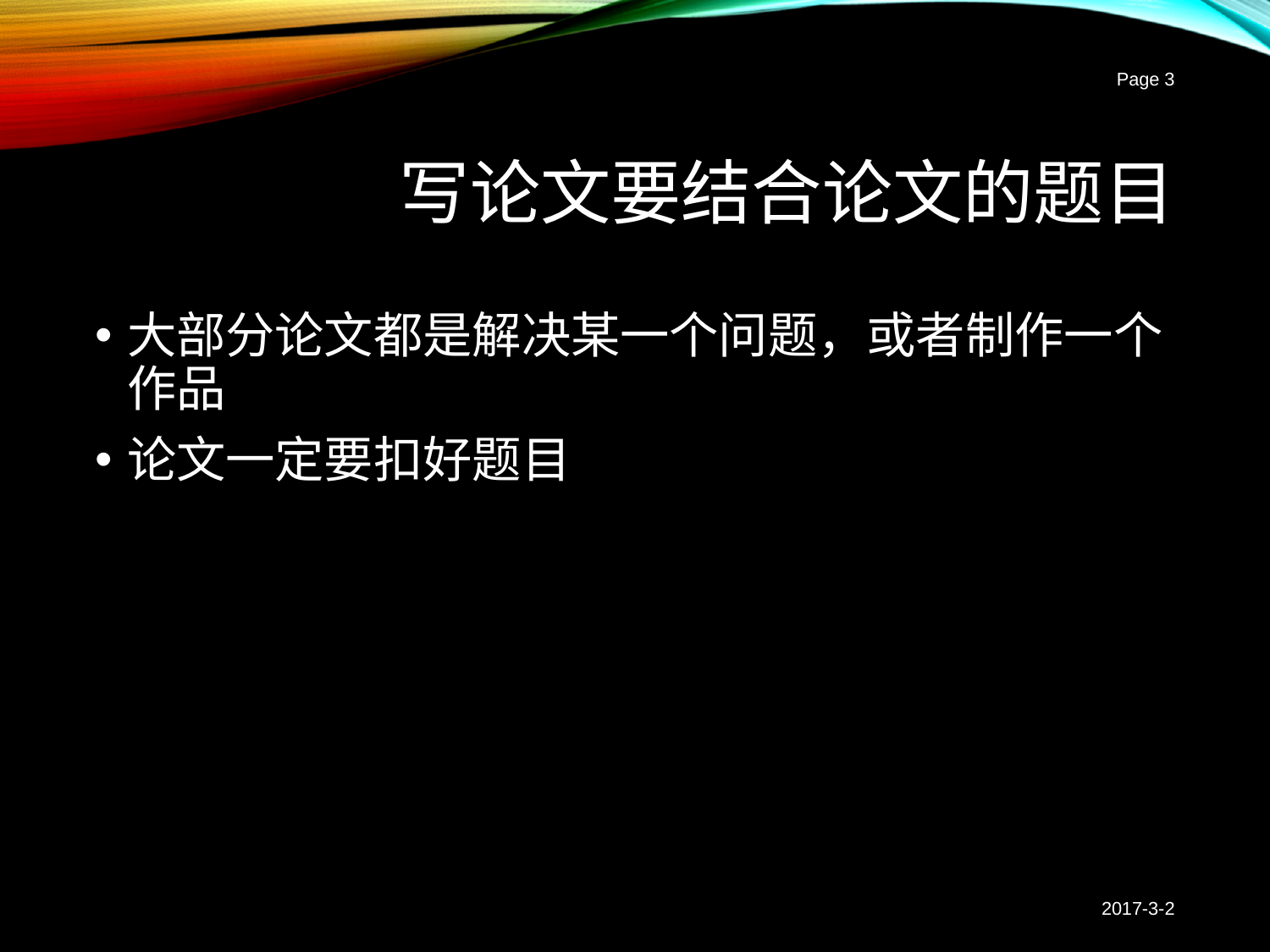

Page 3
# 写论文要结合论文的题目
大部分论文都是解决某一个问题，或者制作一个作品
论文一定要扣好题目
2017-3-2